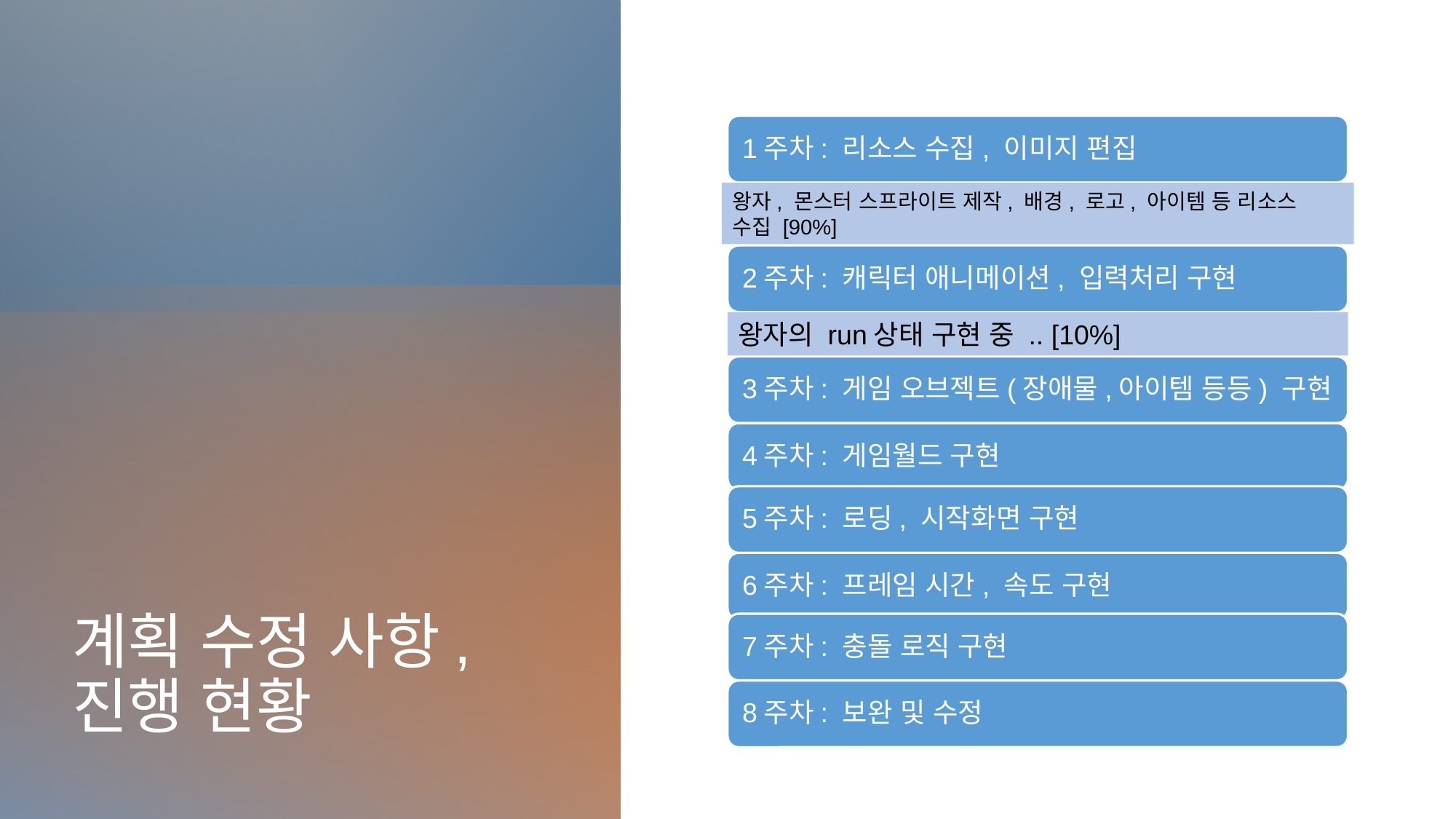

1주차: 리소스 수집, 이미지 편집
2주차: 캐릭터 애니메이션, 입력처리 구현
3주차: 게임 오브젝트(장애물,아이템 등등) 구현
4주차: 게임월드 구현
5주차: 로딩, 시작화면 구현
6주차: 프레임 시간, 속도 구현
7주차: 충돌 로직 구현
8주차: 보완 및 수정
왕자, 몬스터 스프라이트 제작, 배경, 로고, 아이템 등 리소스
수집 [90%]

왕자의 run상태 구현 중 .. [10%]
# 계획 수정 사항, 진행 현황